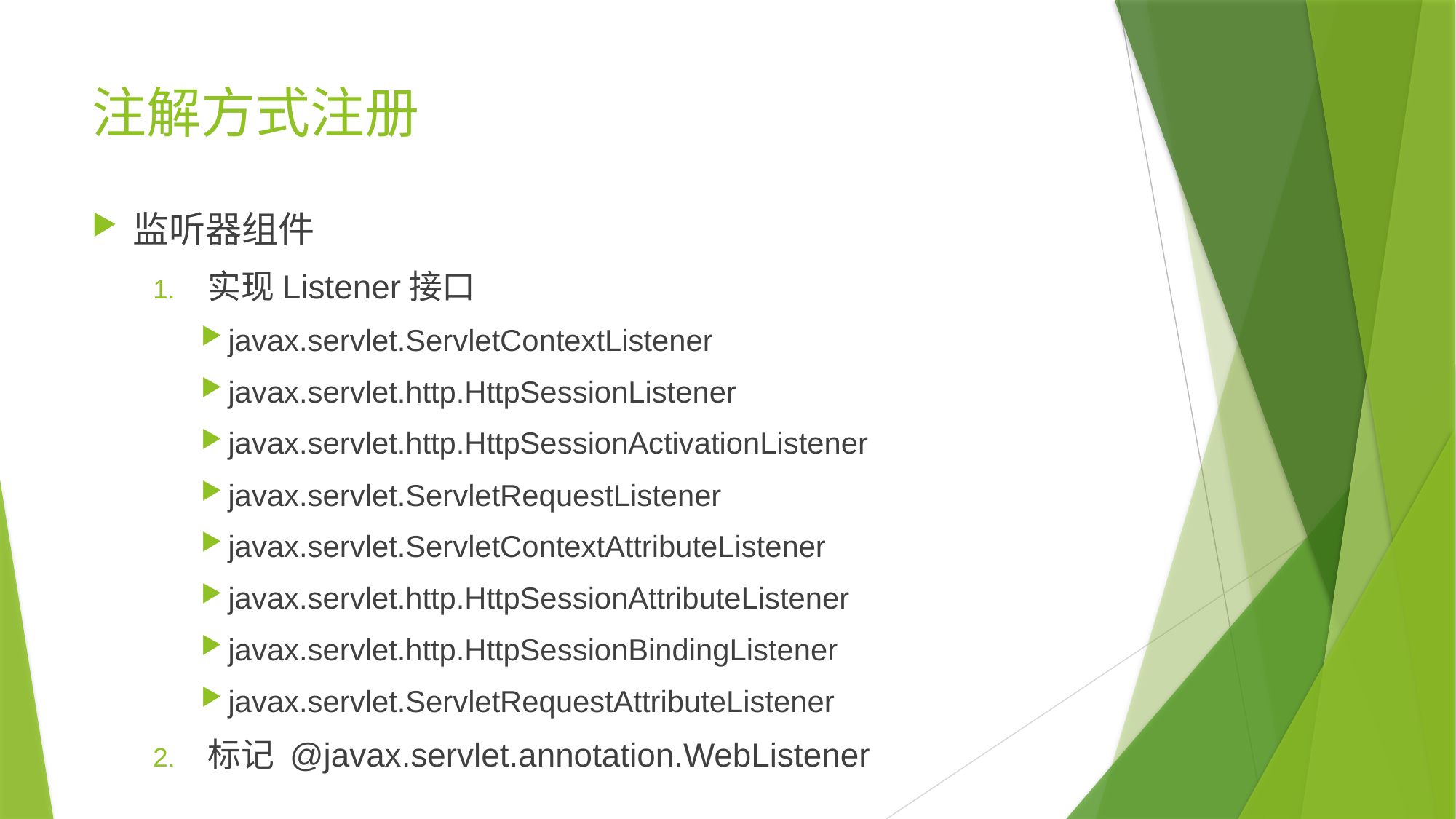

# 注解方式注册
监听器组件
实现Listener接口
javax.servlet.ServletContextListener
javax.servlet.http.HttpSessionListener
javax.servlet.http.HttpSessionActivationListener
javax.servlet.ServletRequestListener
javax.servlet.ServletContextAttributeListener
javax.servlet.http.HttpSessionAttributeListener
javax.servlet.http.HttpSessionBindingListener
javax.servlet.ServletRequestAttributeListener
标记 @javax.servlet.annotation.WebListener